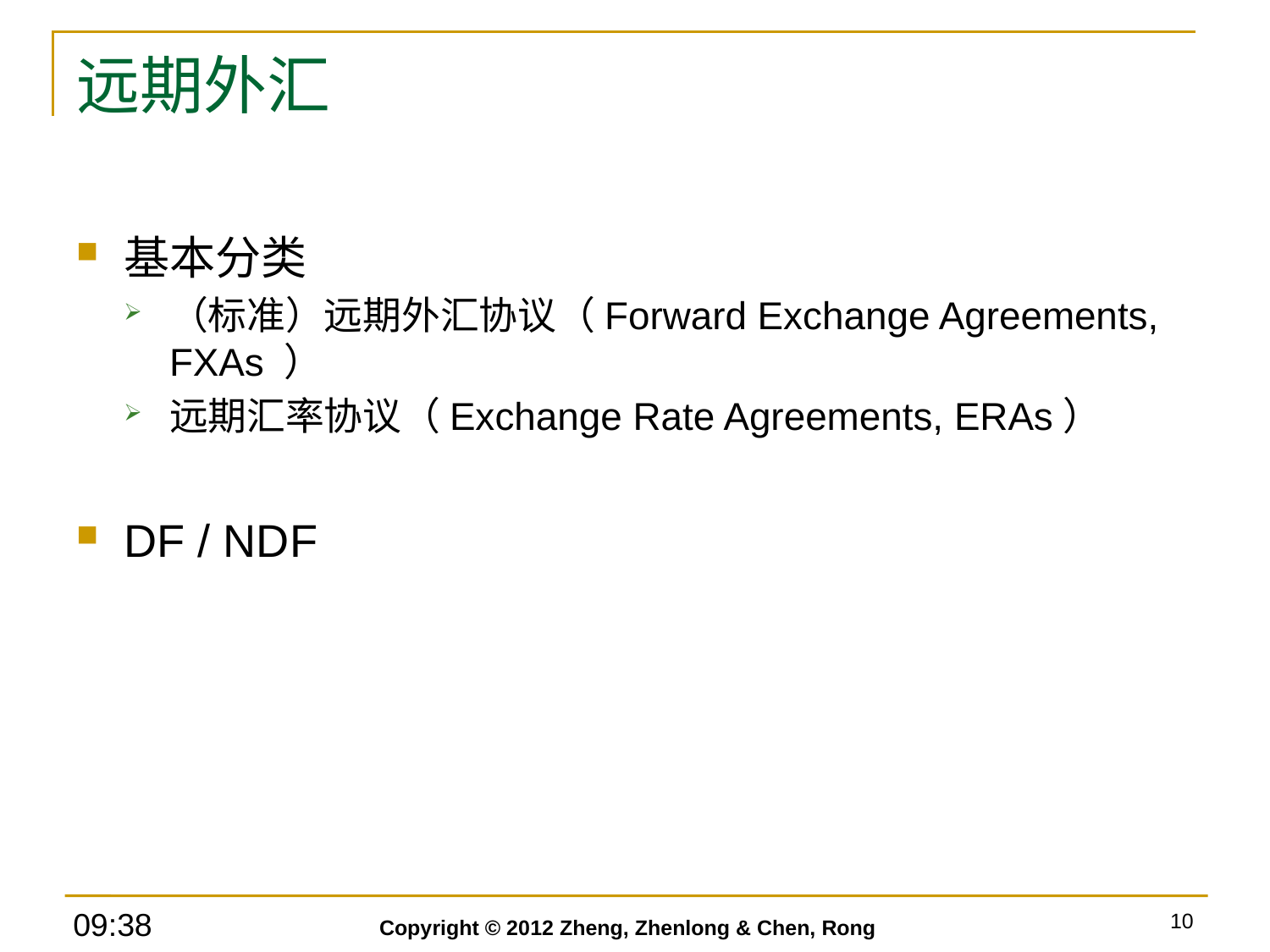

# 远期外汇
基本分类
（标准）远期外汇协议（Forward Exchange Agreements, FXAs ）
远期汇率协议（Exchange Rate Agreements, ERAs）

DF / NDF
10
Copyright © 2012 Zheng, Zhenlong & Chen, Rong